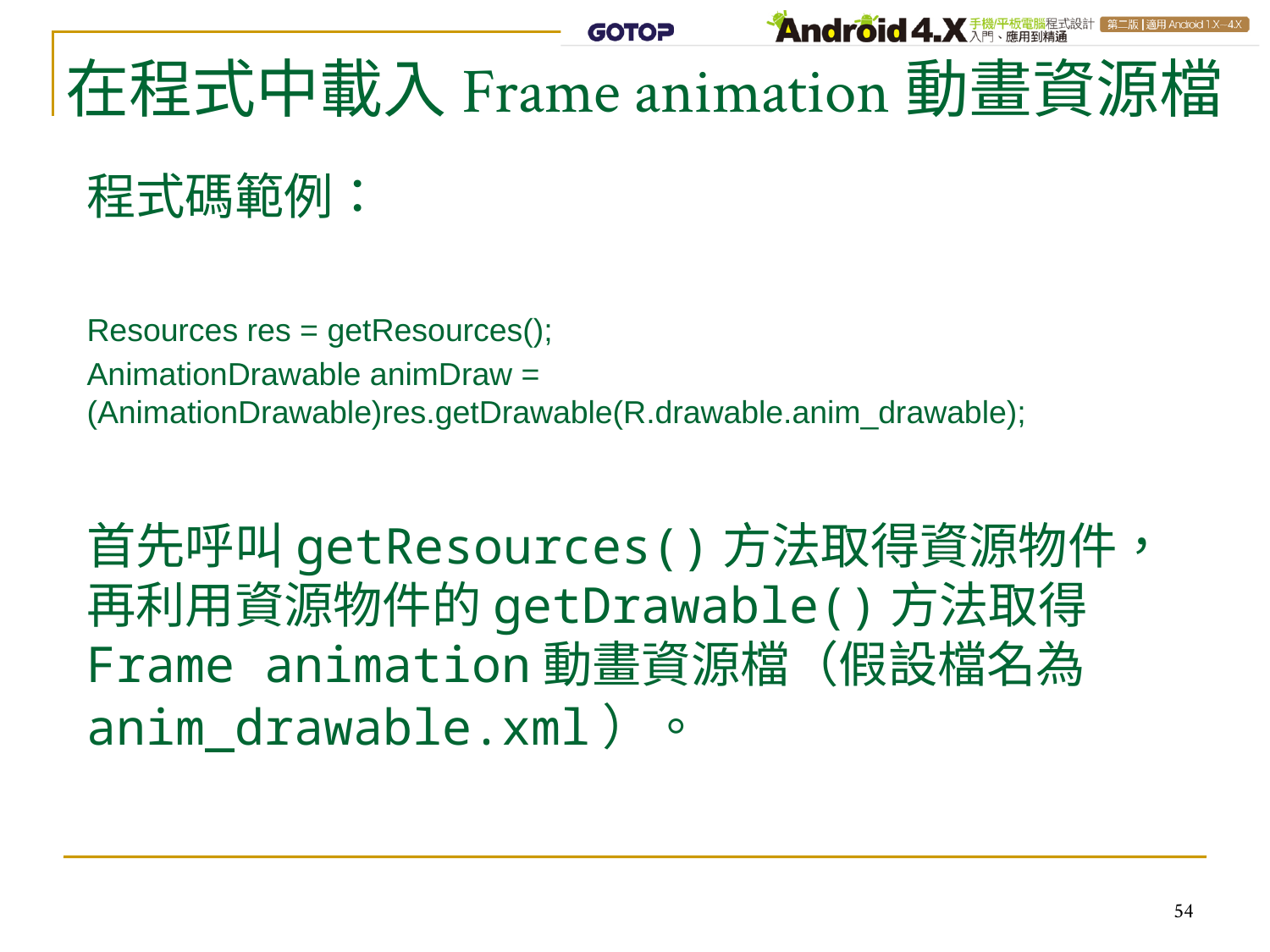

# 在程式中載入Frame animation動畫資源檔
程式碼範例：

Resources res = getResources();
AnimationDrawable animDraw = (AnimationDrawable)res.getDrawable(R.drawable.anim_drawable);

首先呼叫getResources()方法取得資源物件，再利用資源物件的getDrawable()方法取得Frame animation動畫資源檔（假設檔名為anim_drawable.xml）。
54